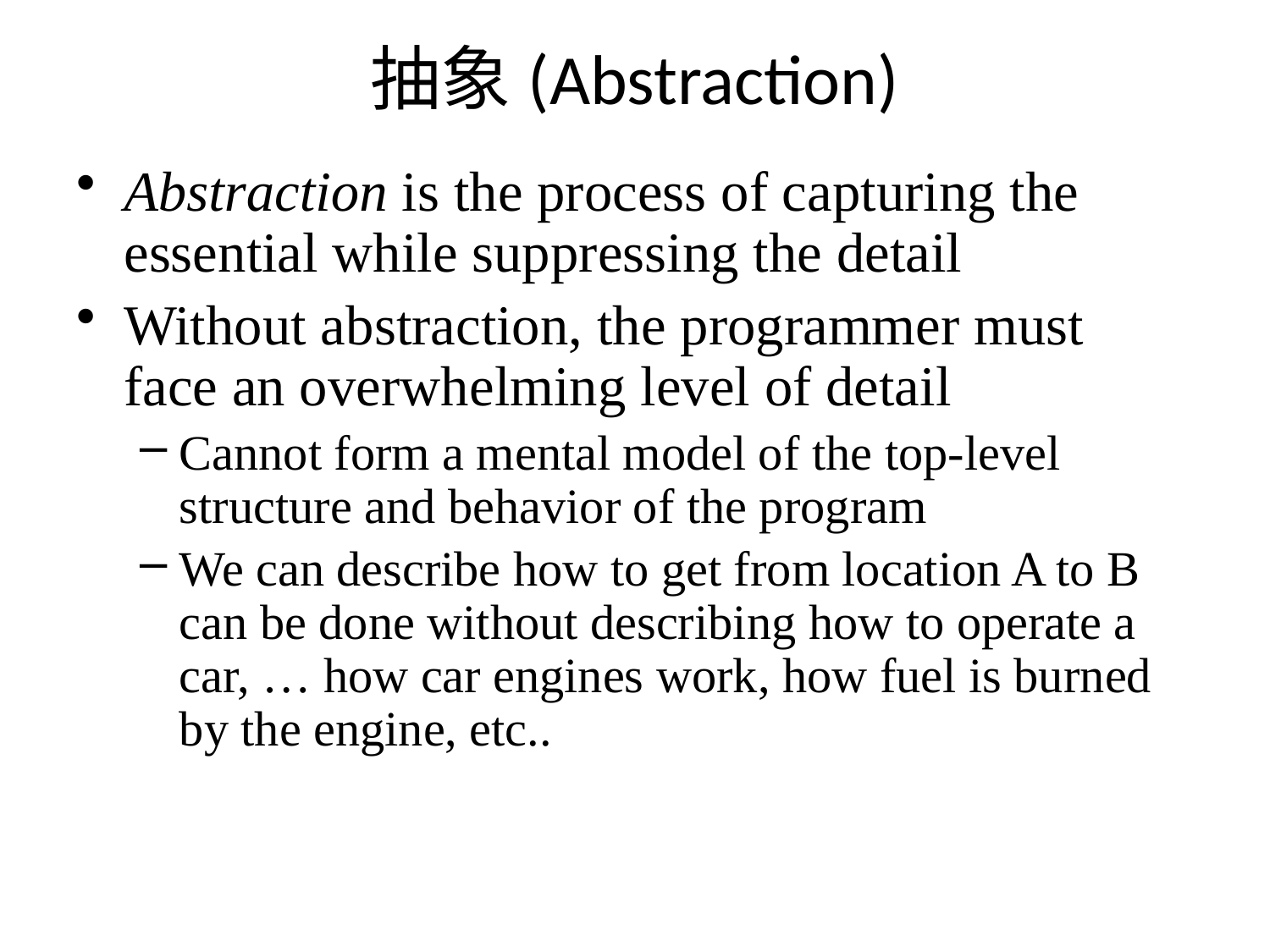

# 抽象(Abstraction)
Abstraction is the process of capturing the essential while suppressing the detail
Without abstraction, the programmer must face an overwhelming level of detail
Cannot form a mental model of the top-level structure and behavior of the program
We can describe how to get from location A to B can be done without describing how to operate a car, … how car engines work, how fuel is burned by the engine, etc..